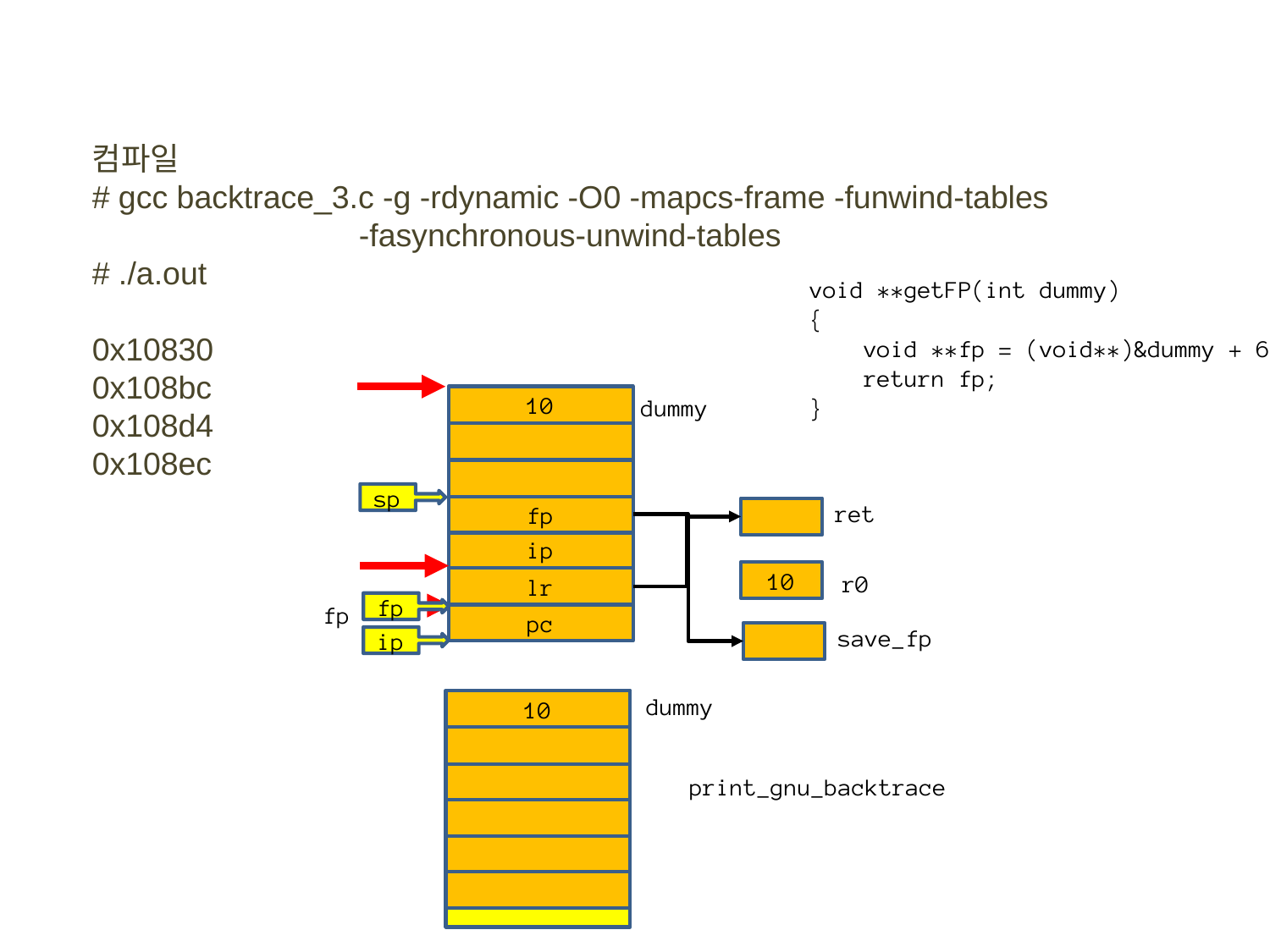

컴파일
# gcc backtrace_3.c -g -rdynamic -O0 -mapcs-frame -funwind-tables
                              -fasynchronous-unwind-tables
# ./a.out

0x10830
0x108bc
0x108d4
0x108ec
void **getFP(int dummy)
{
    void **fp = (void**)&dummy + 6 ;
    return fp;
}
dummy
10

sp
ret
fp

ip
10
r0
lr
fp
fp
pc
save_fp

ip
dummy
10

print_gnu_backtrace